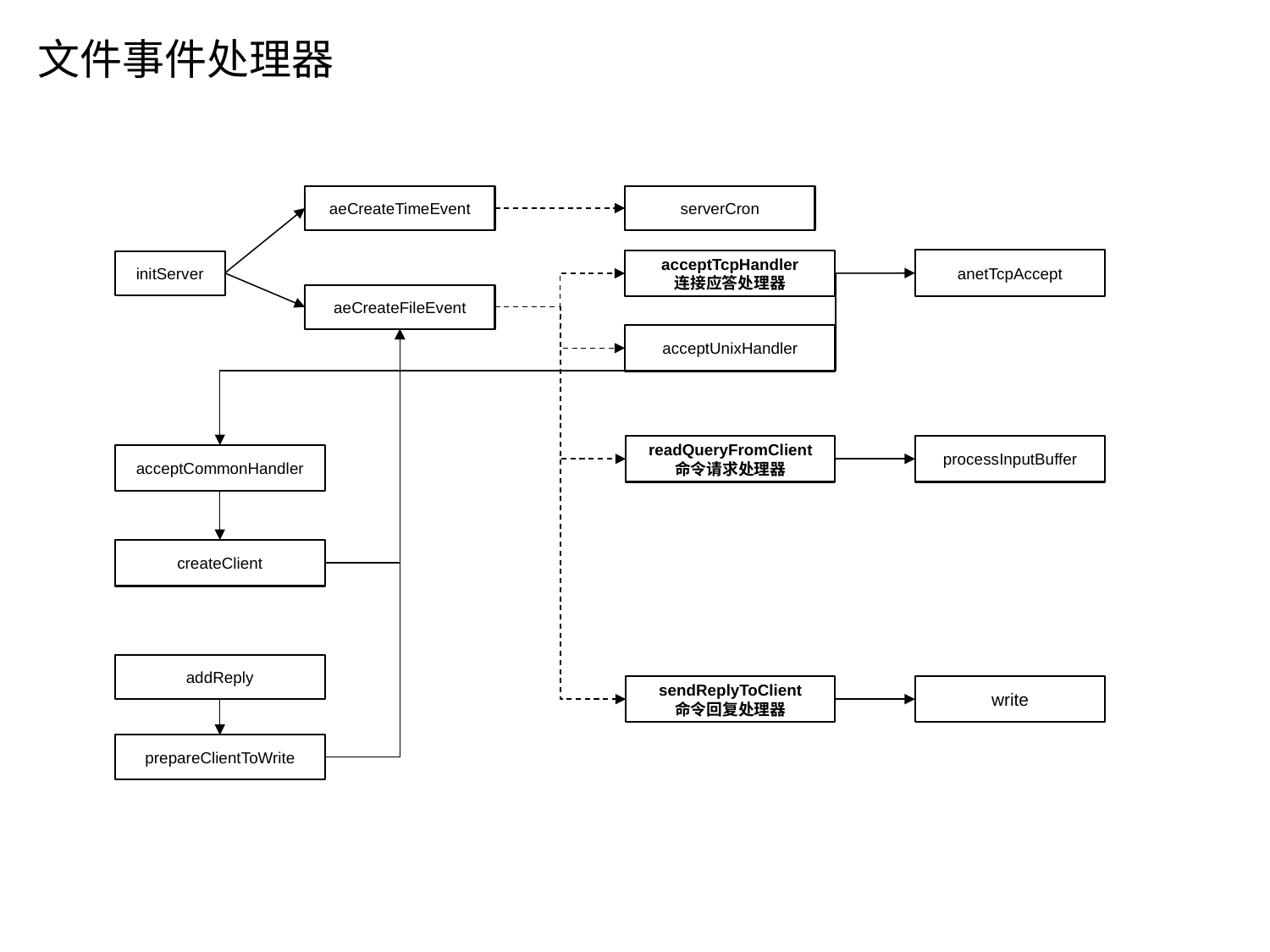

文件事件处理器
aeCreateTimeEvent
serverCron
anetTcpAccept
acceptTcpHandler
连接应答处理器
initServer
aeCreateFileEvent
acceptUnixHandler
processInputBuffer
readQueryFromClient
命令请求处理器
acceptCommonHandler
createClient
addReply
sendReplyToClient
命令回复处理器
write
prepareClientToWrite